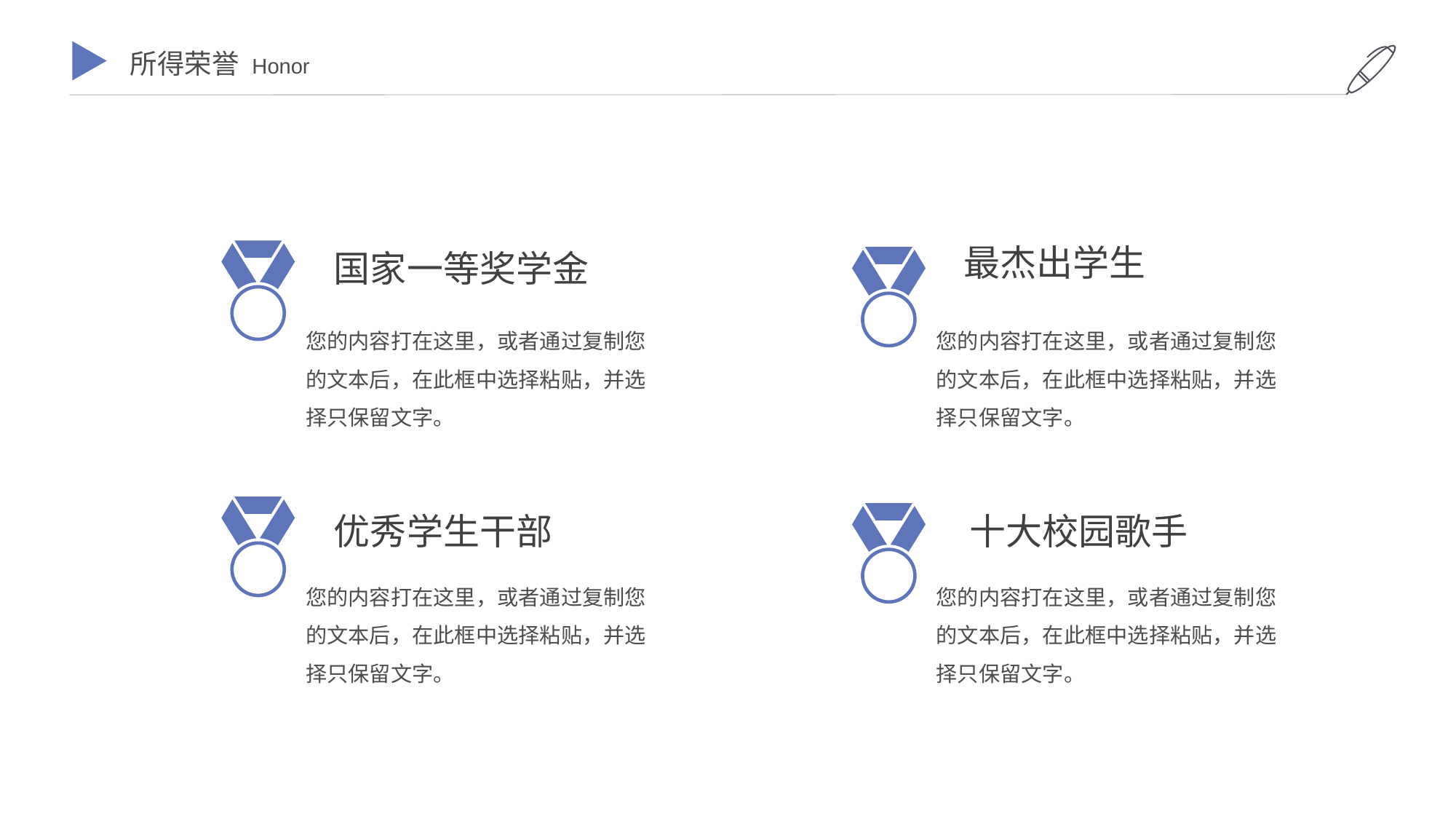

所得荣誉 Honor

最杰出学生

国家一等奖学金

您的内容打在这里，或者通过复制您的文本后，在此框中选择粘贴，并选择只保留文字。
您的内容打在这里，或者通过复制您的文本后，在此框中选择粘贴，并选择只保留文字。

十大校园歌手
优秀学生干部
您的内容打在这里，或者通过复制您的文本后，在此框中选择粘贴，并选择只保留文字。
您的内容打在这里，或者通过复制您的文本后，在此框中选择粘贴，并选择只保留文字。